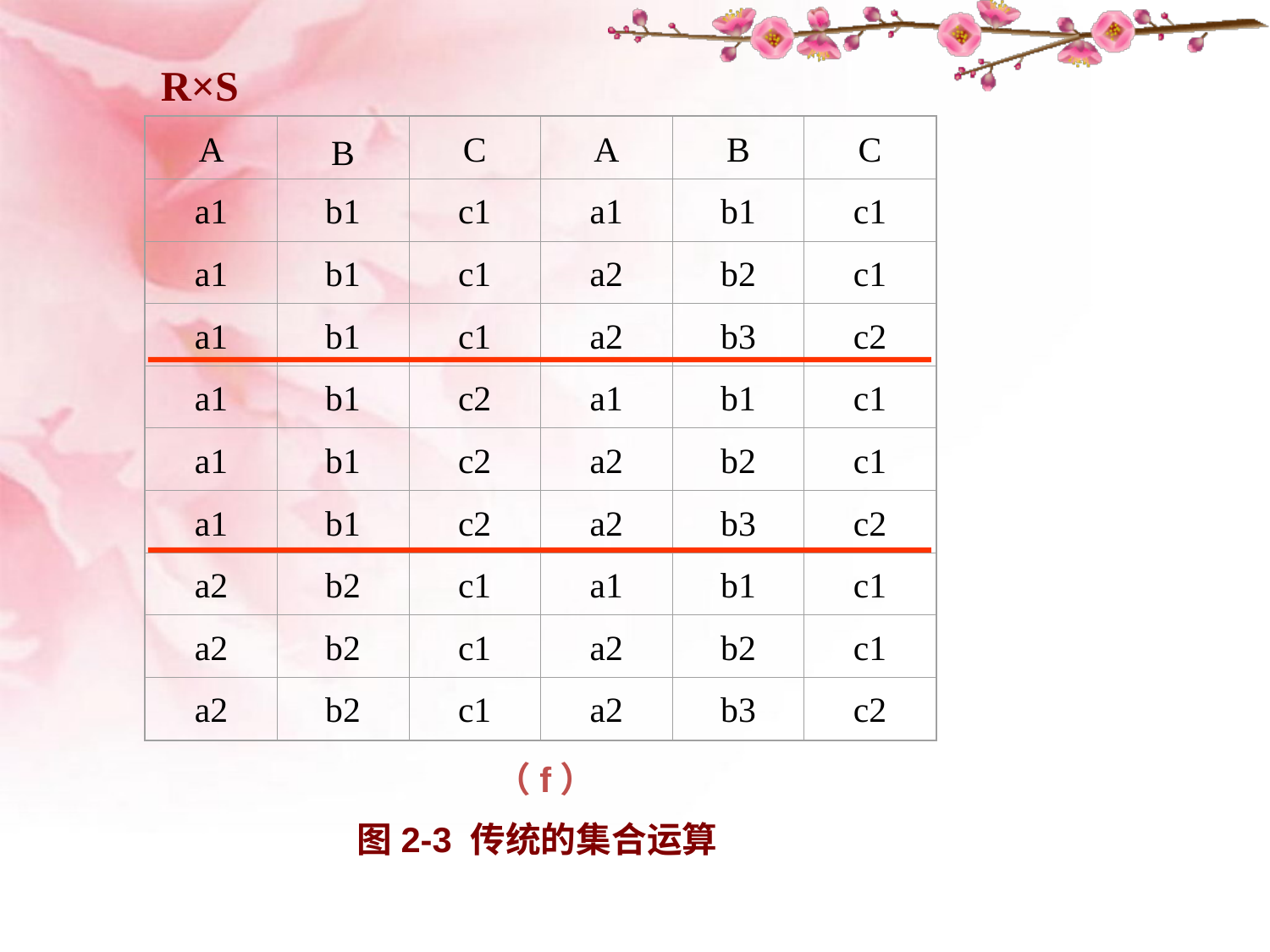

R×S

A

B

C

A

B

C

a1

b1

c1

a1

b1

c1

a1

b1

c1

a2

b2

c1

a1

b1

c1

a2

b3

c2

a1

b1

c2

a1

b1

c1

a1

b1

c2

a2

b2

c1

a1

b1

c2

a2

b3

c2

a2

b2

c1

a1

b1

c1

a2

b2

c1

a2

b2

c1

a2

b2

c1

a2

b3

c2
（f）
图2-3 传统的集合运算